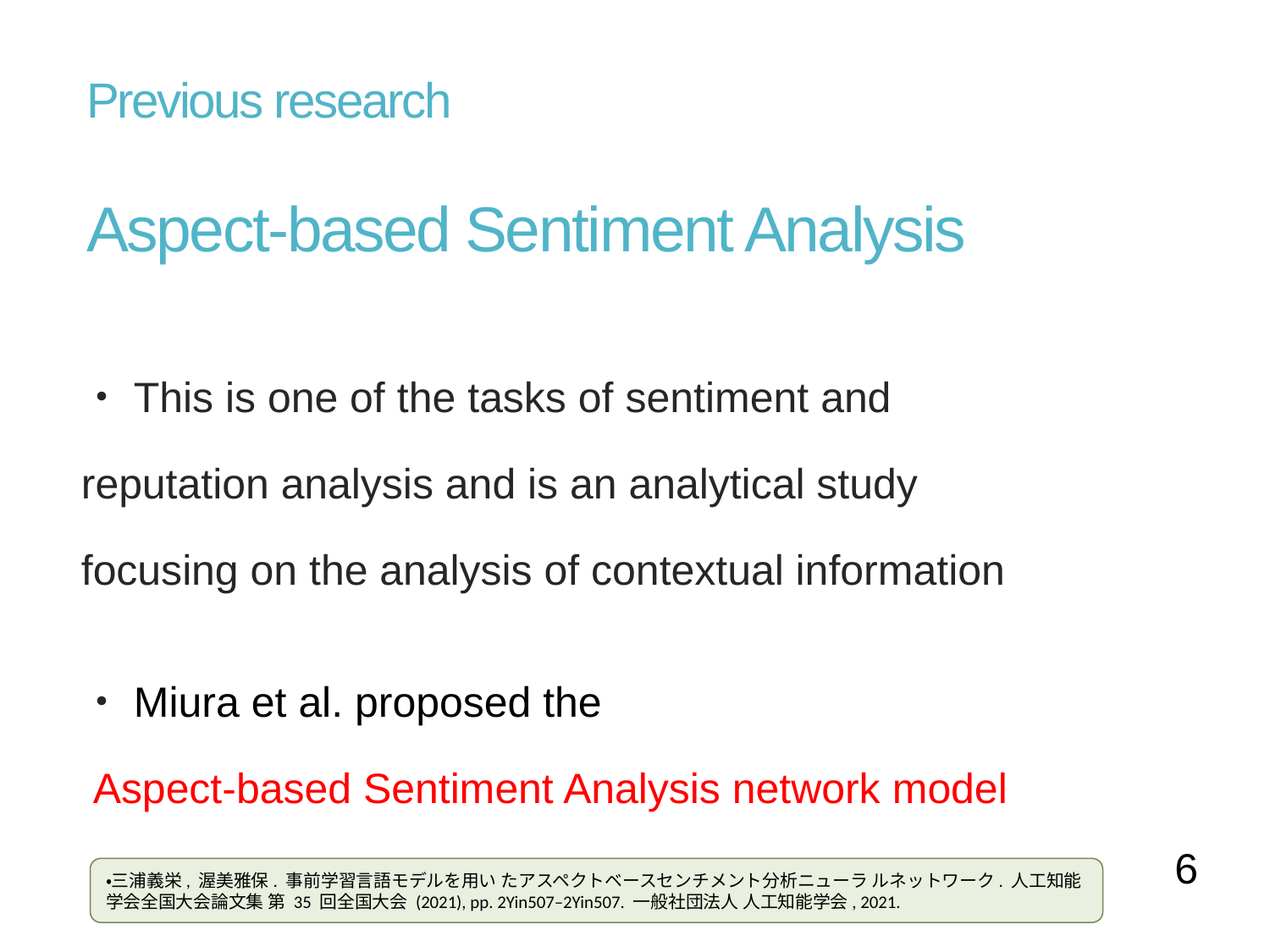

# Previous research Aspect-based Sentiment Analysis

・This is one of the tasks of sentiment and
reputation analysis and is an analytical study
focusing on the analysis of contextual information

・Miura et al. proposed the
 Aspect-based Sentiment Analysis network model
6
・三浦義栄, 渥美雅保. 事前学習言語モデルを用い たアスペクトベースセンチメント分析ニューラ ルネットワーク. 人工知能学会全国大会論文集 第 35 回全国大会 (2021), pp. 2Yin507–2Yin507. 一般社団法人 人工知能学会, 2021.